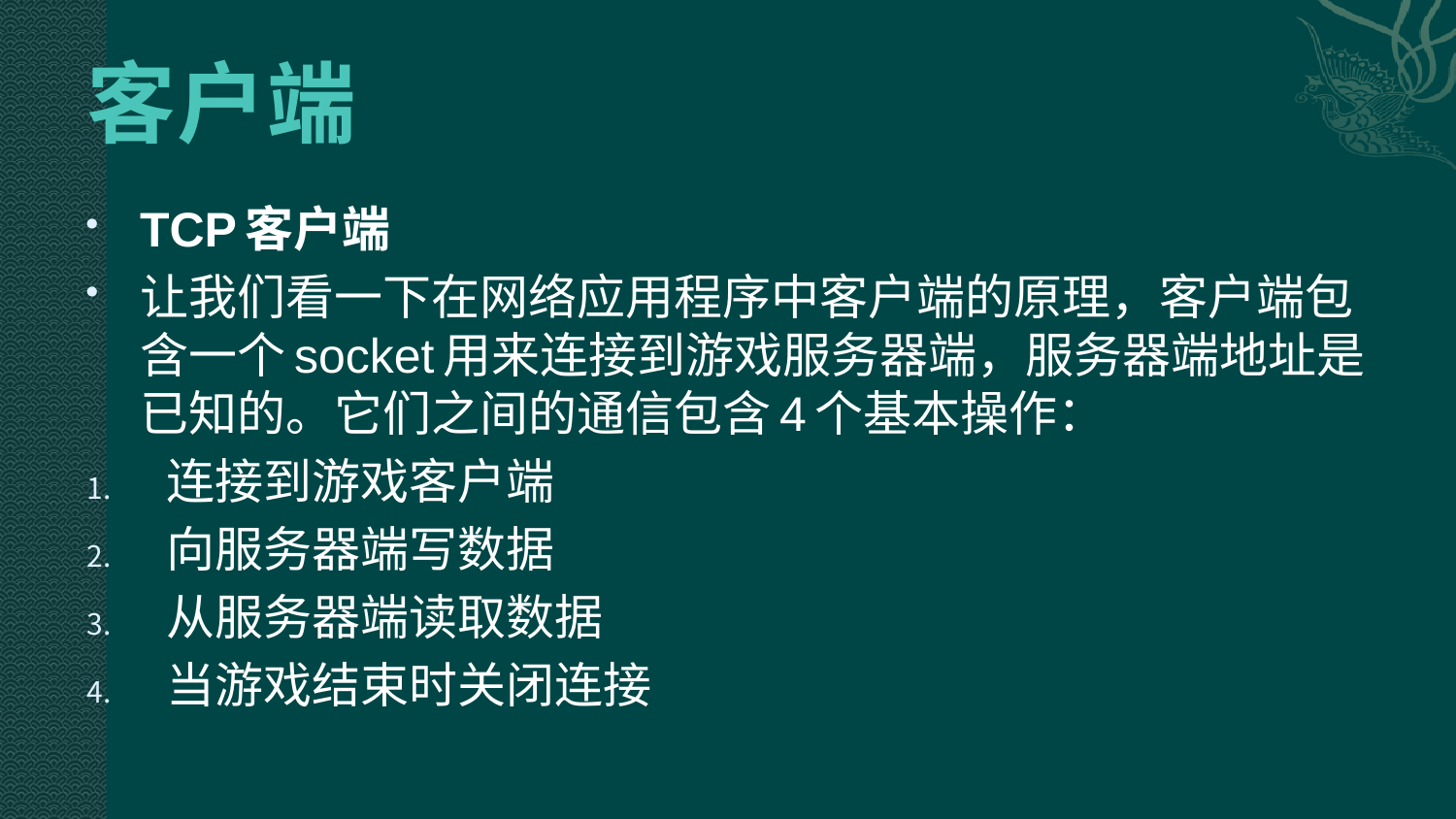

# 客户端
TCP客户端
让我们看一下在网络应用程序中客户端的原理，客户端包含一个socket用来连接到游戏服务器端，服务器端地址是已知的。它们之间的通信包含4个基本操作：
连接到游戏客户端
向服务器端写数据
从服务器端读取数据
当游戏结束时关闭连接